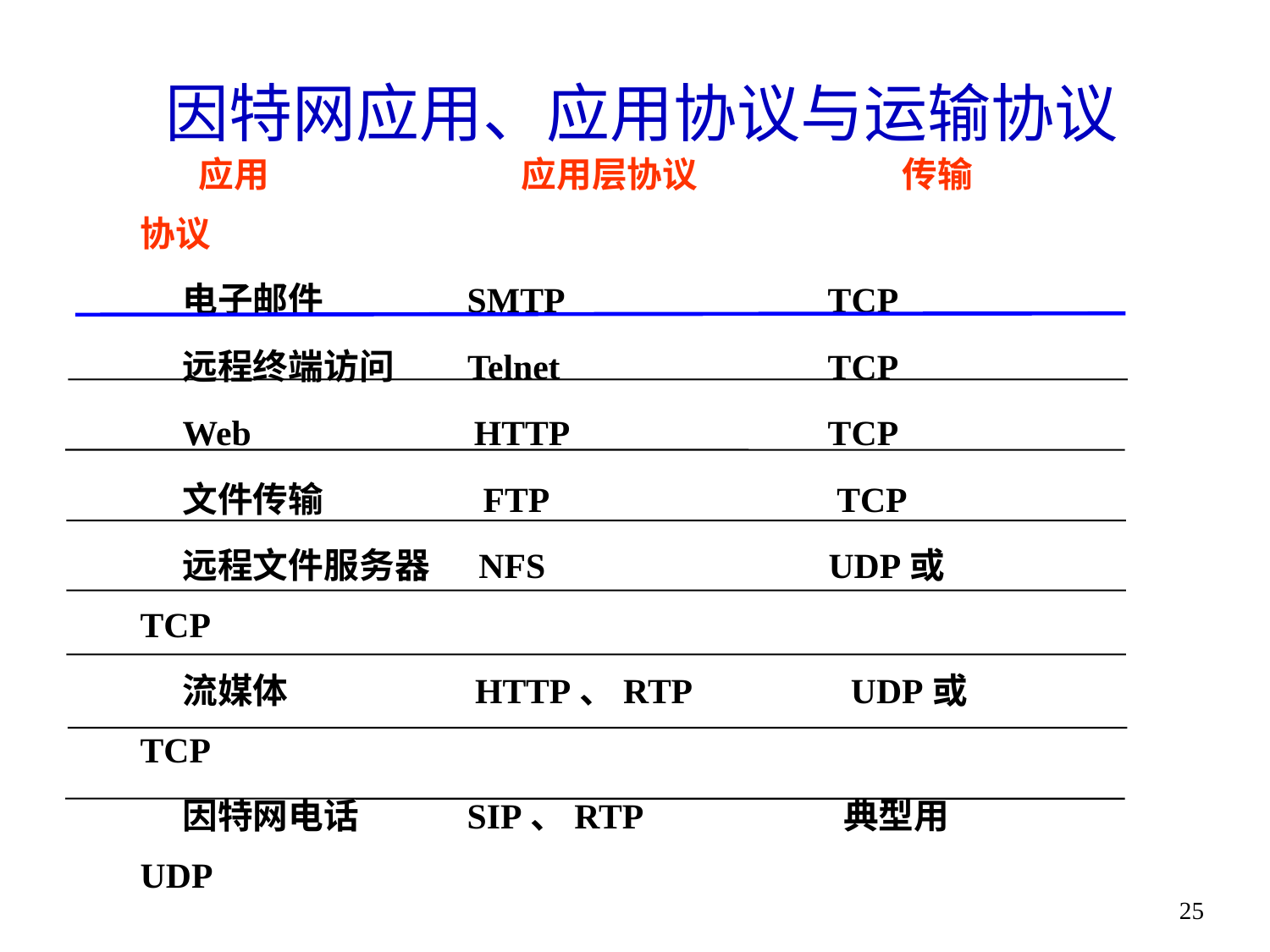

# 因特网应用、应用协议与运输协议
 应用		应用层协议		传输协议
电子邮件	        SMTP 		      TCP
远程终端访问        Telnet 		      TCP
Web		         HTTP 		      TCP
文件传输	          FTP 		       TCP
远程文件服务器     NFS 		      UDP或TCP
流媒体	         HTTP、RTP                  UDP或TCP
因特网电话	        SIP、RTP	                     典型用UDP

25